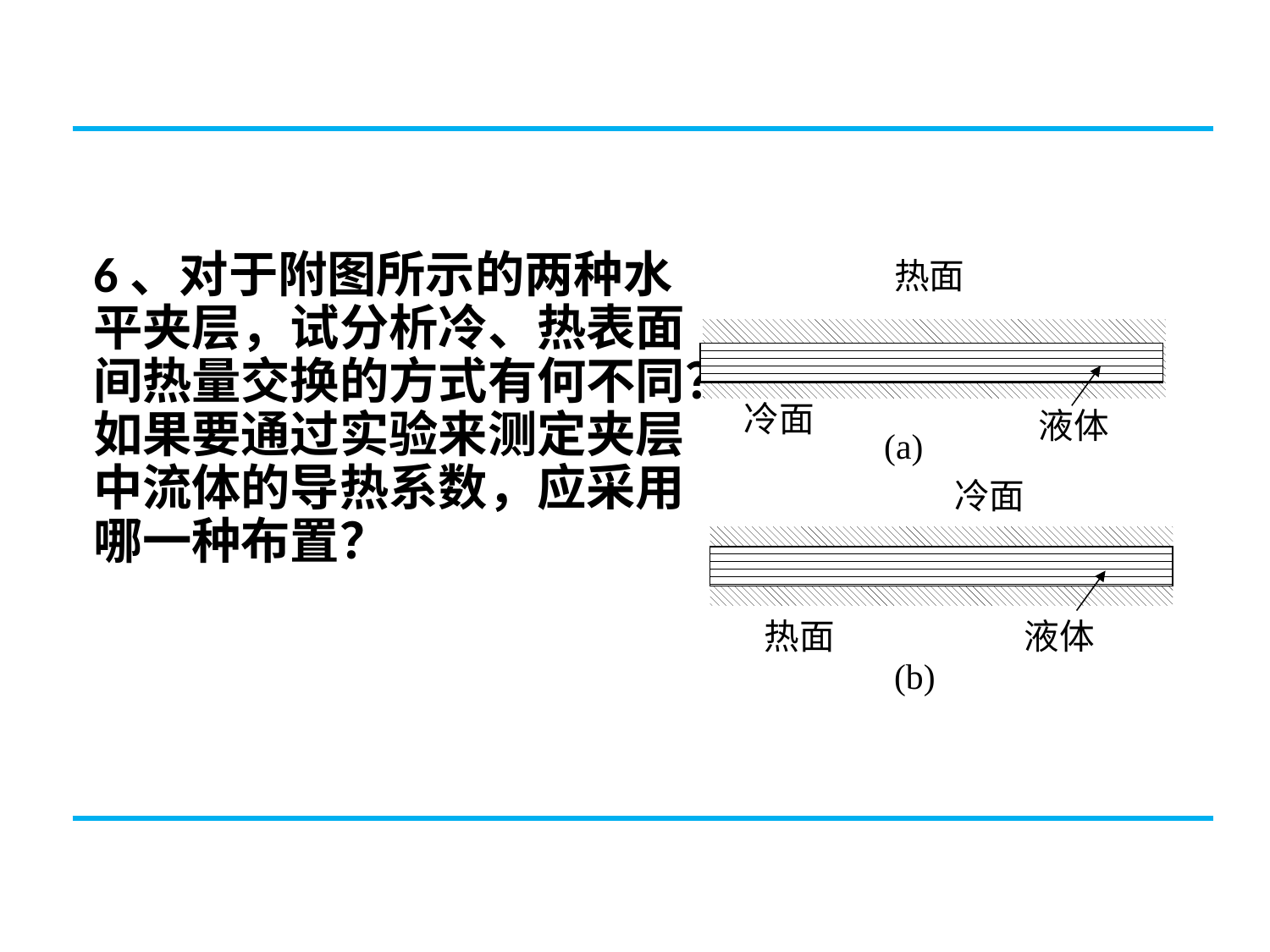

6、对于附图所示的两种水平夹层，试分析冷、热表面间热量交换的方式有何不同？如果要通过实验来测定夹层中流体的导热系数，应采用哪一种布置？
热面

冷面
液体
(a)
冷面

热面
液体
(b)